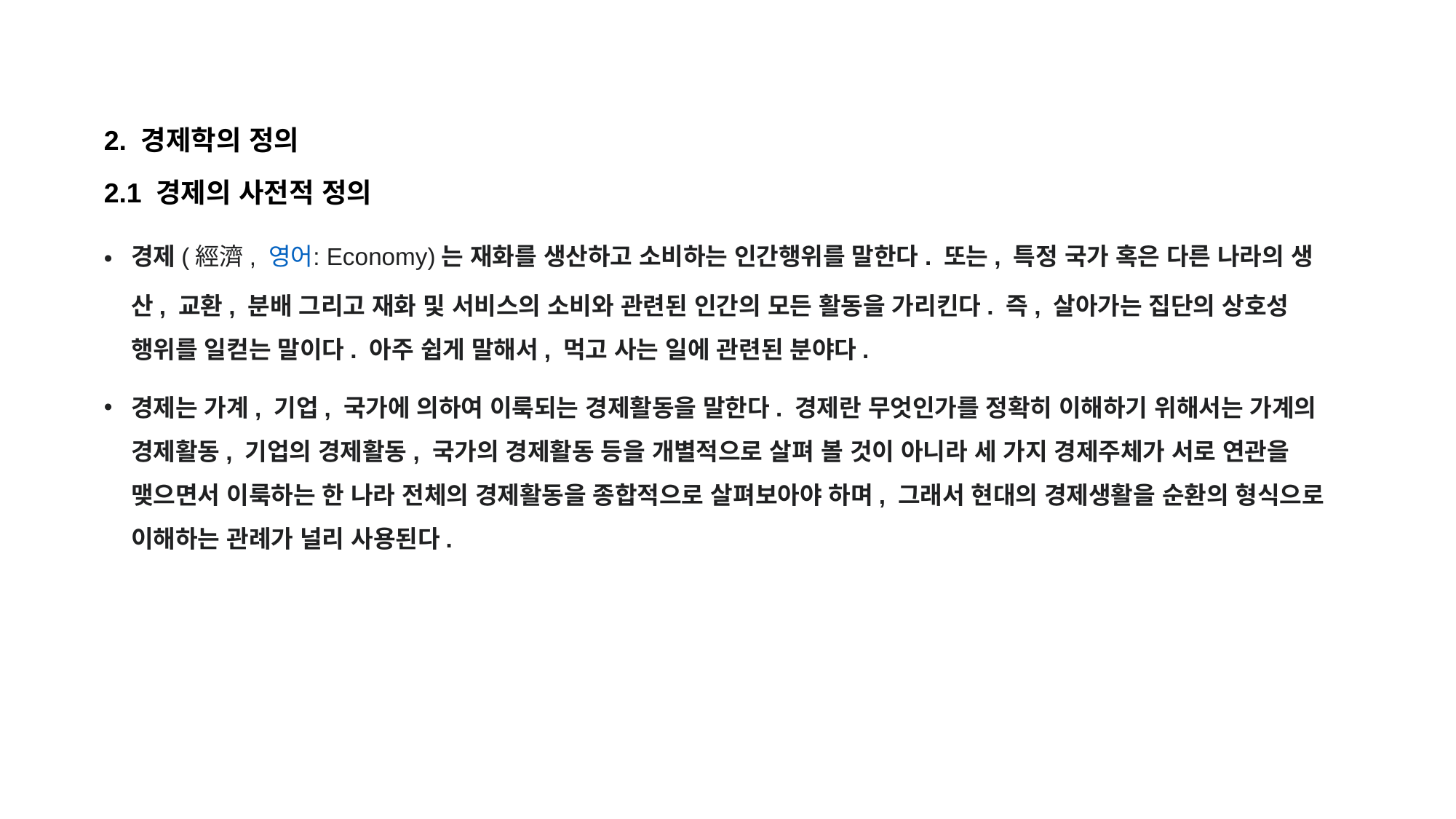

2. 경제학의 정의
2.1 경제의 사전적 정의
경제(經濟, 영어: Economy)는 재화를 생산하고 소비하는 인간행위를 말한다. 또는, 특정 국가 혹은 다른 나라의 생산, 교환, 분배 그리고 재화 및 서비스의 소비와 관련된 인간의 모든 활동을 가리킨다. 즉, 살아가는 집단의 상호성 행위를 일컫는 말이다. 아주 쉽게 말해서, 먹고 사는 일에 관련된 분야다.
경제는 가계, 기업, 국가에 의하여 이룩되는 경제활동을 말한다. 경제란 무엇인가를 정확히 이해하기 위해서는 가계의 경제활동, 기업의 경제활동, 국가의 경제활동 등을 개별적으로 살펴 볼 것이 아니라 세 가지 경제주체가 서로 연관을 맺으면서 이룩하는 한 나라 전체의 경제활동을 종합적으로 살펴보아야 하며, 그래서 현대의 경제생활을 순환의 형식으로 이해하는 관례가 널리 사용된다.